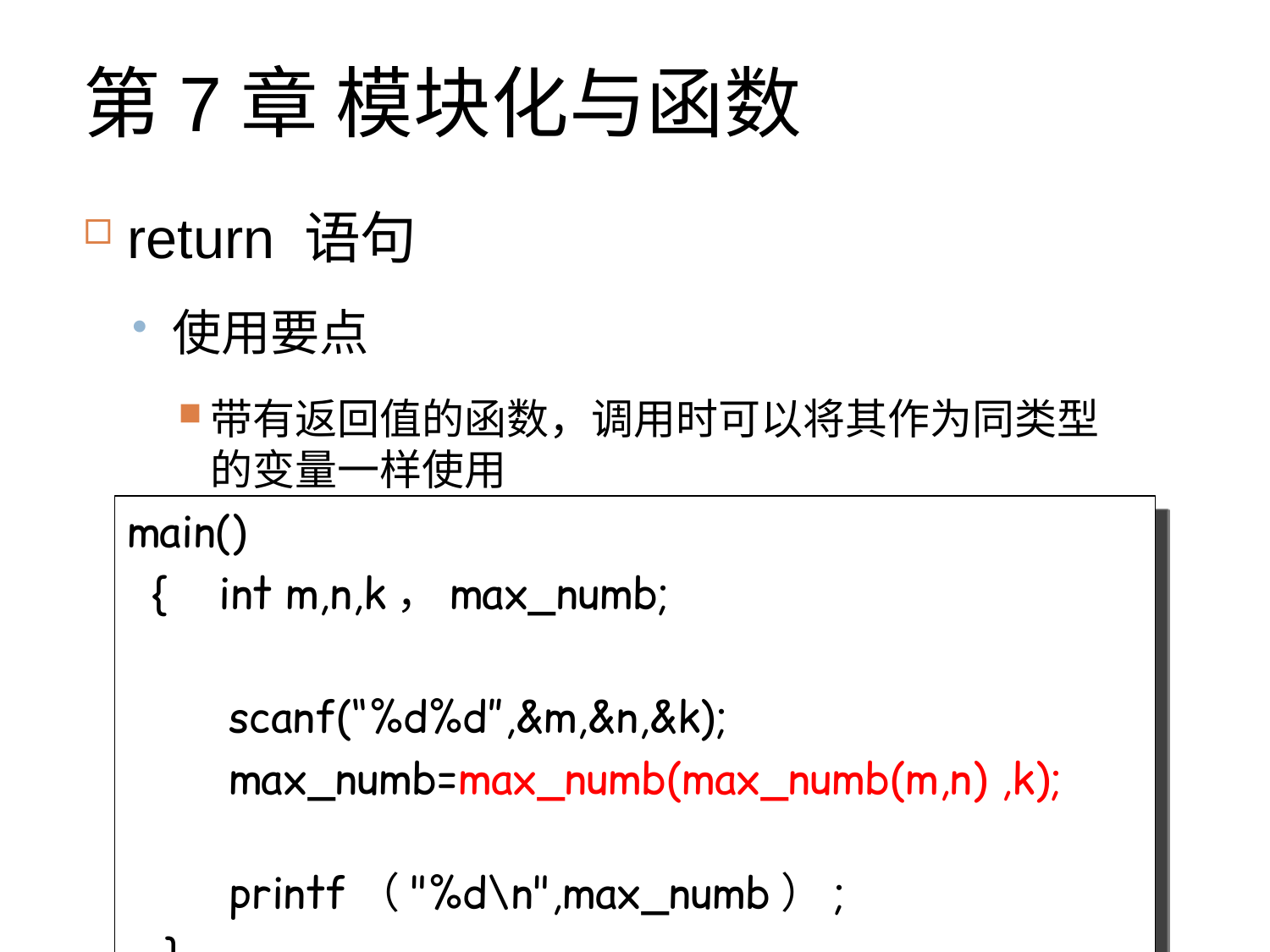

第7章 模块化与函数
return 语句
使用要点
带有返回值的函数，调用时可以将其作为同类型的变量一样使用

main()
  {    int m,n,k，max_numb;

        scanf(“%d%d”,&m,&n,&k);
        max_numb=max_numb(max_numb(m,n) ,k);
        printf（"%d\n",max_numb）;
   }